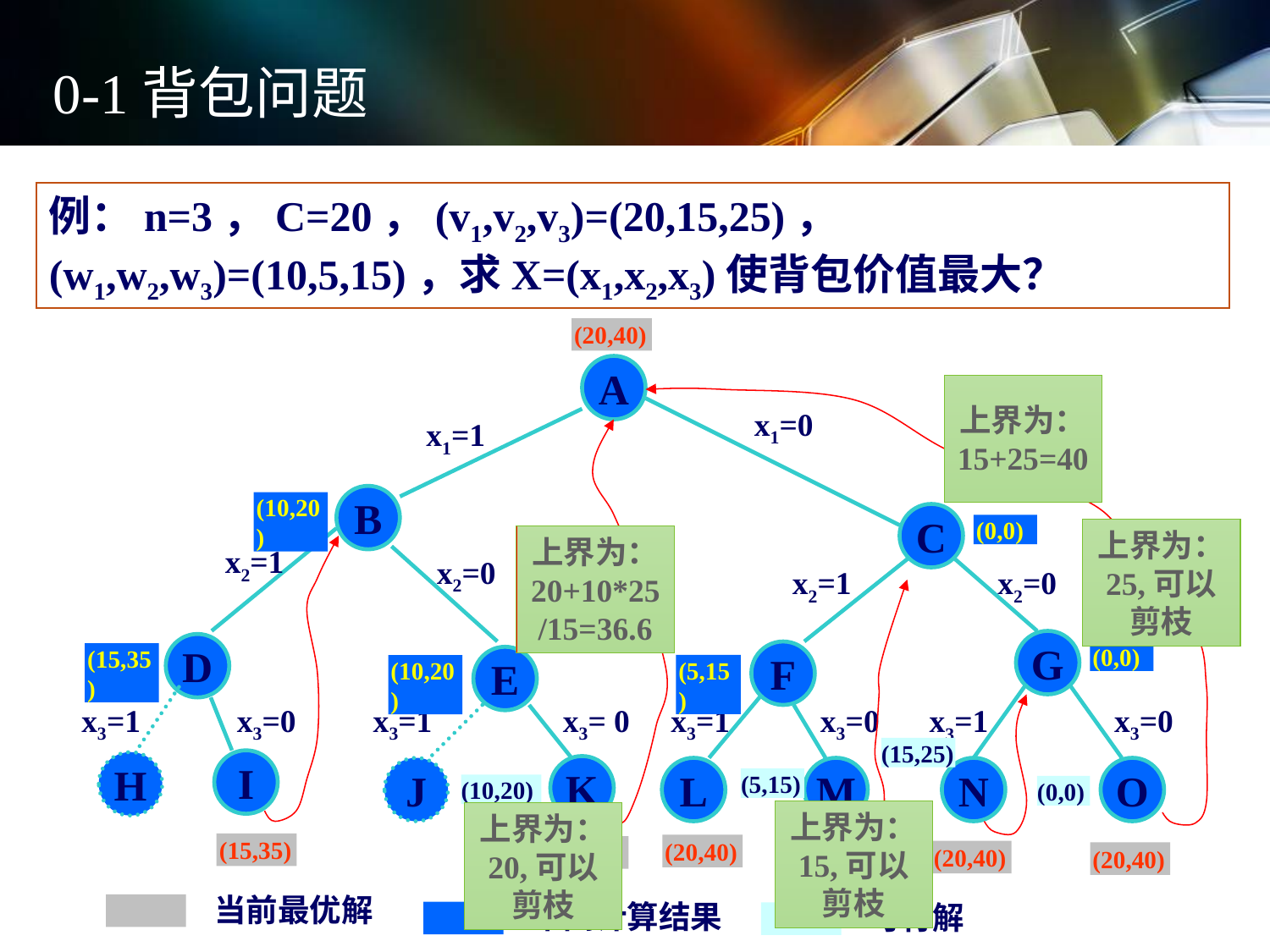

0-1背包问题
例：n=3，C=20，(v1,v2,v3)=(20,15,25)， (w1,w2,w3)=(10,5,15)，求X=(x1,x2,x3)使背包价值最大？
(20,40)
A

x1=0

x1=1

B
(10,20)
C
(0,0)

x2=1

x2=0

x2=1

x2=0

G
D
F
(0,0)
(15,35)
E
(5,15)
(10,20)

x3=1
x3=0
x3=1
x3= 0
x3=1

x3=0

x3=0
x3=1

(15,25)
I
H
K
J
L
M
N
O
(5,15)
(10,20)
(0,0)
(15,35)
(20,40)
(15,35)
(20,40)
(20,40)
(20,40)
当前最优解
中间计算结果
可行解

上界为：
15+25=40
上界为：
25,可以剪枝
上界为：
20+10*25/15=36.6
上界为：
15,可以剪枝
上界为：
20,可以剪枝